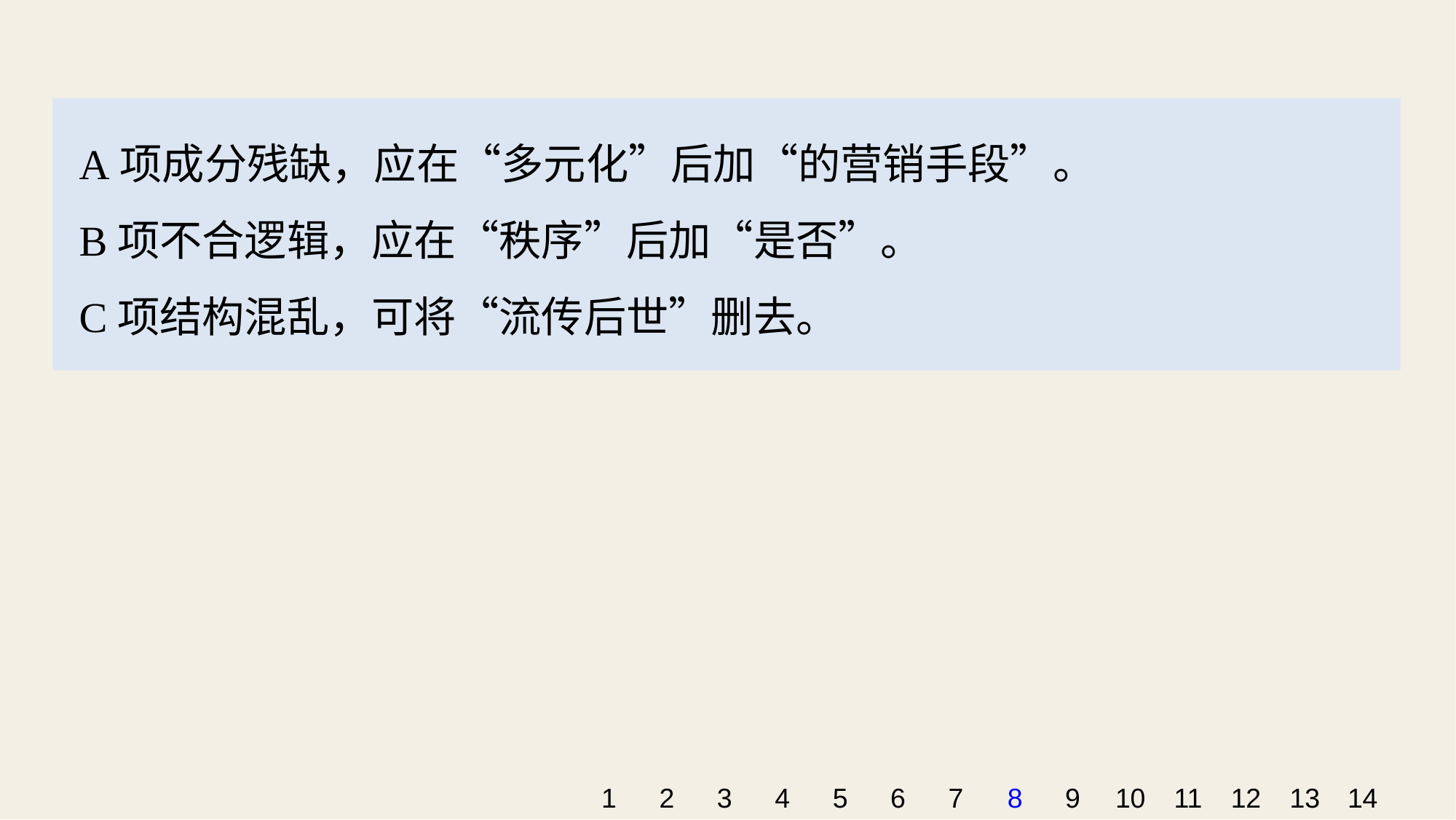

A项成分残缺，应在“多元化”后加“的营销手段”。
B项不合逻辑，应在“秩序”后加“是否”。
C项结构混乱，可将“流传后世”删去。
1
2
3
4
5
6
7
8
9
10
11
12
13
14